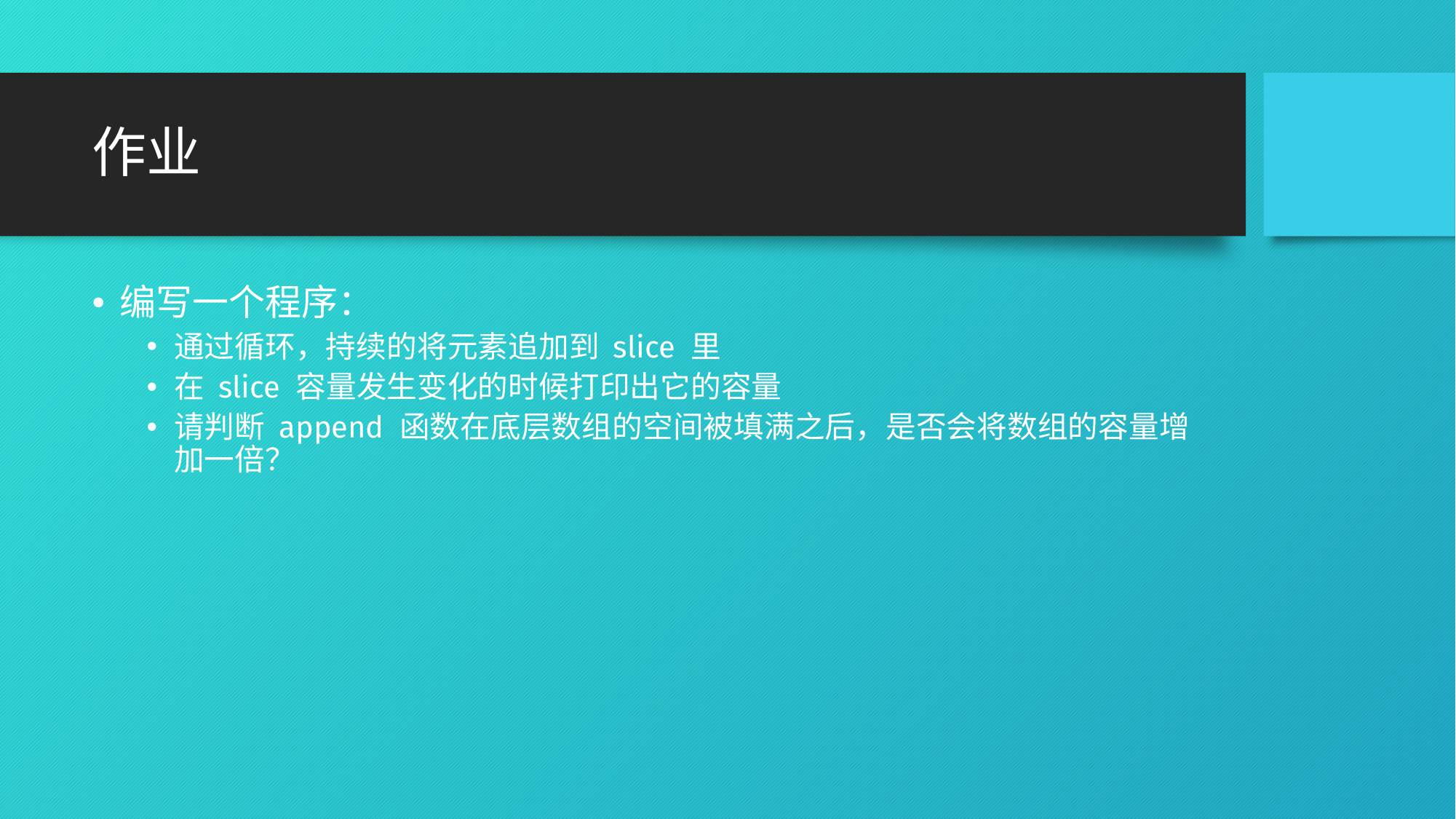

# 作业
编写一个程序：
通过循环，持续的将元素追加到 slice 里
在 slice 容量发生变化的时候打印出它的容量
请判断 append 函数在底层数组的空间被填满之后，是否会将数组的容量增加一倍？